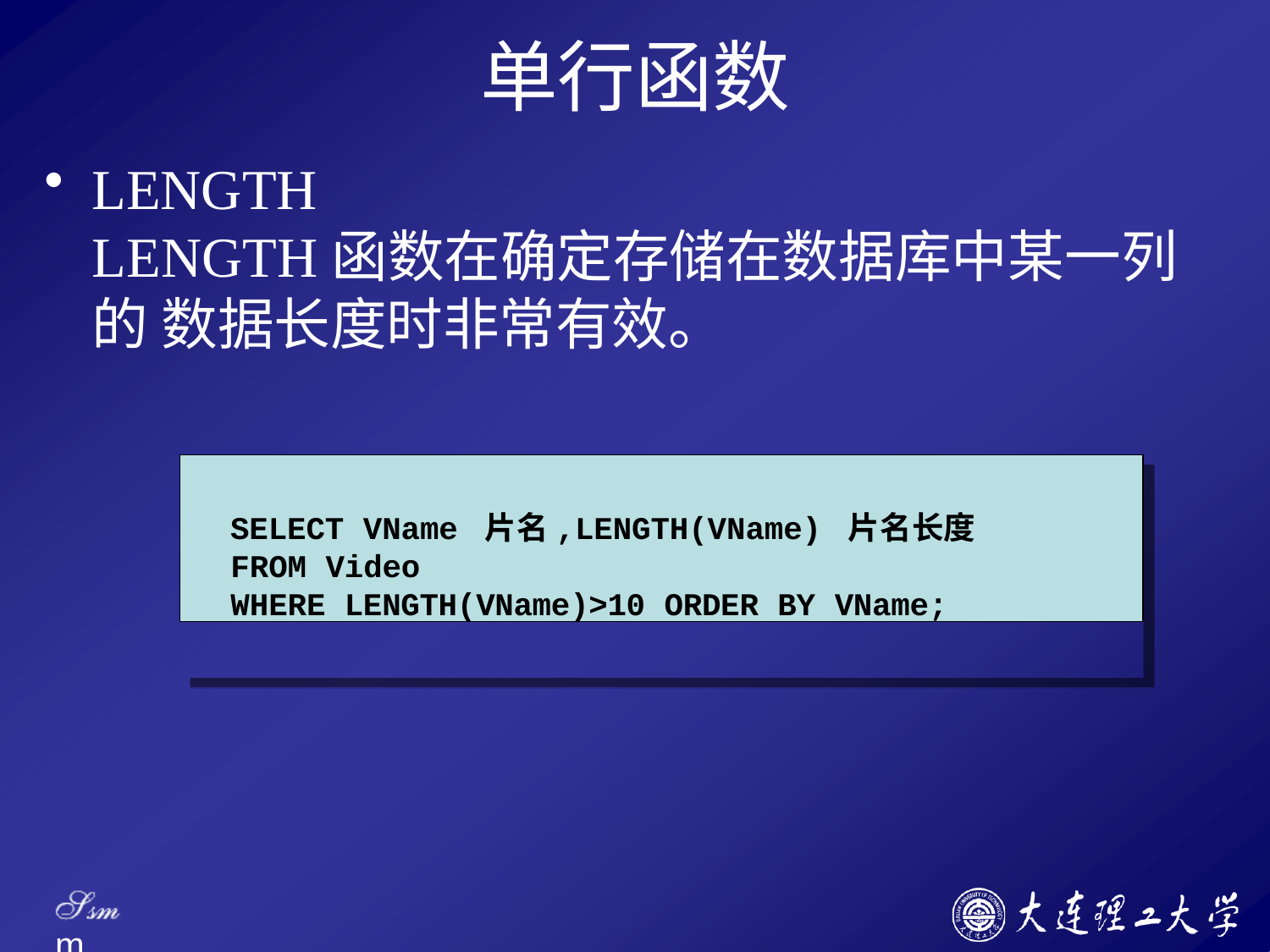

# 单行函数
LENGTH
LENGTH函数在确定存储在数据库中某一列的 数据长度时非常有效。

SELECT VName 片名,LENGTH(VName) 片名长度
FROM Video
WHERE LENGTH(VName)>10 ORDER BY VName;

Ssm